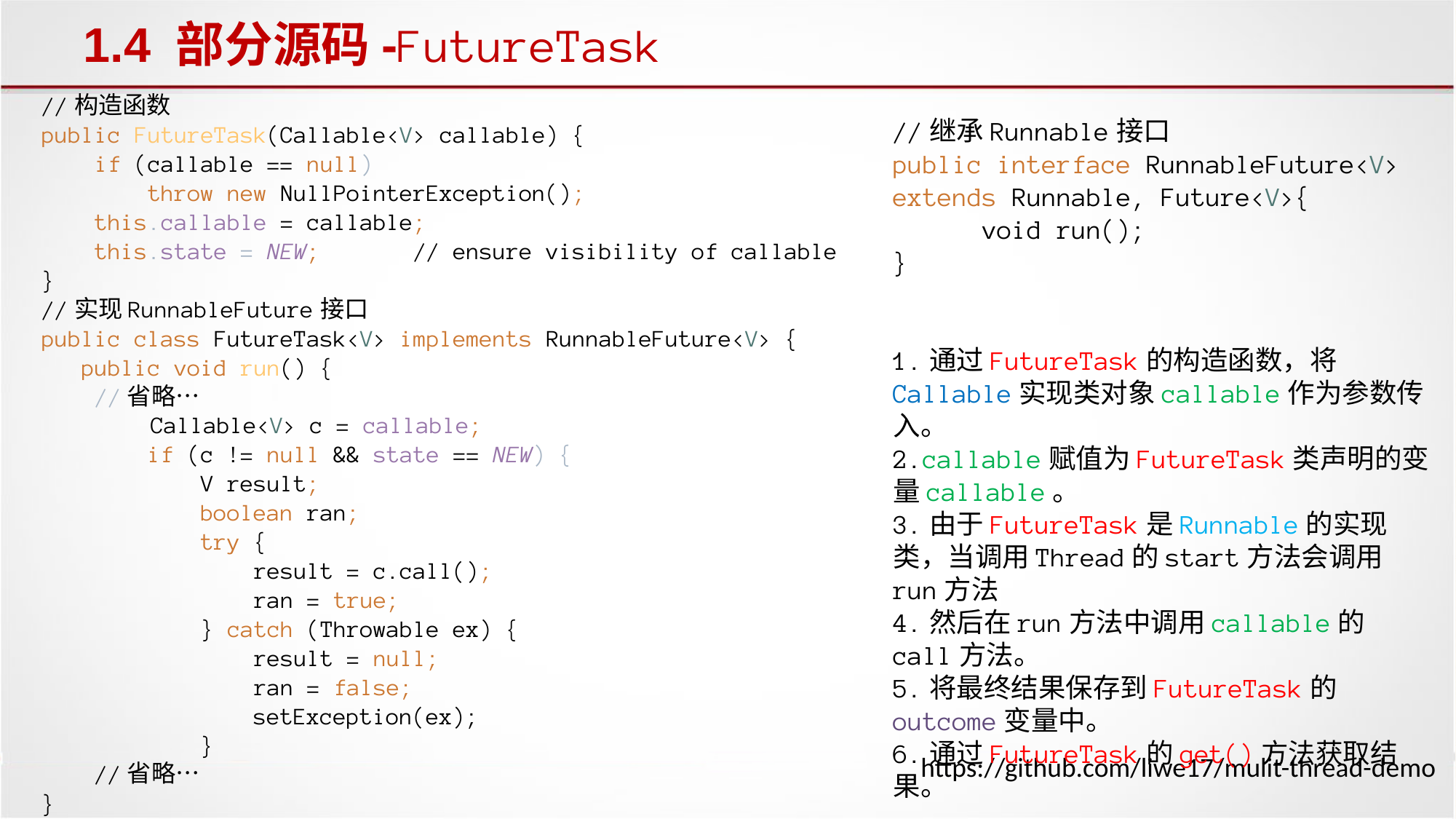

# 1.4 部分源码-FutureTask
//构造函数
public FutureTask(Callable<V> callable) {
    if (callable == null)
        throw new NullPointerException();
    this.callable = callable;
    this.state = NEW;       // ensure visibility of callable
}
//实现RunnableFuture接口
public class FutureTask<V> implements RunnableFuture<V> {
   public void run() {
    //省略…
	Callable<V> c = callable;
        if (c != null && state == NEW) {
            V result;
            boolean ran;
            try {
                result = c.call();
                ran = true;
            } catch (Throwable ex) {
                result = null;
                ran = false;
                setException(ex);
            }
    //省略…
}

//继承Runnable接口
public interface RunnableFuture<V> extends Runnable, Future<V>{
      void run();
}

1.通过FutureTask的构造函数，将Callable实现类对象callable作为参数传入。
2.callable赋值为FutureTask类声明的变量callable。
3.由于FutureTask是Runnable的实现类，当调用Thread的start方法会调用run方法
4.然后在run方法中调用callable的call方法。
5.将最终结果保存到FutureTask的outcome变量中。
6.通过FutureTask的get()方法获取结果。